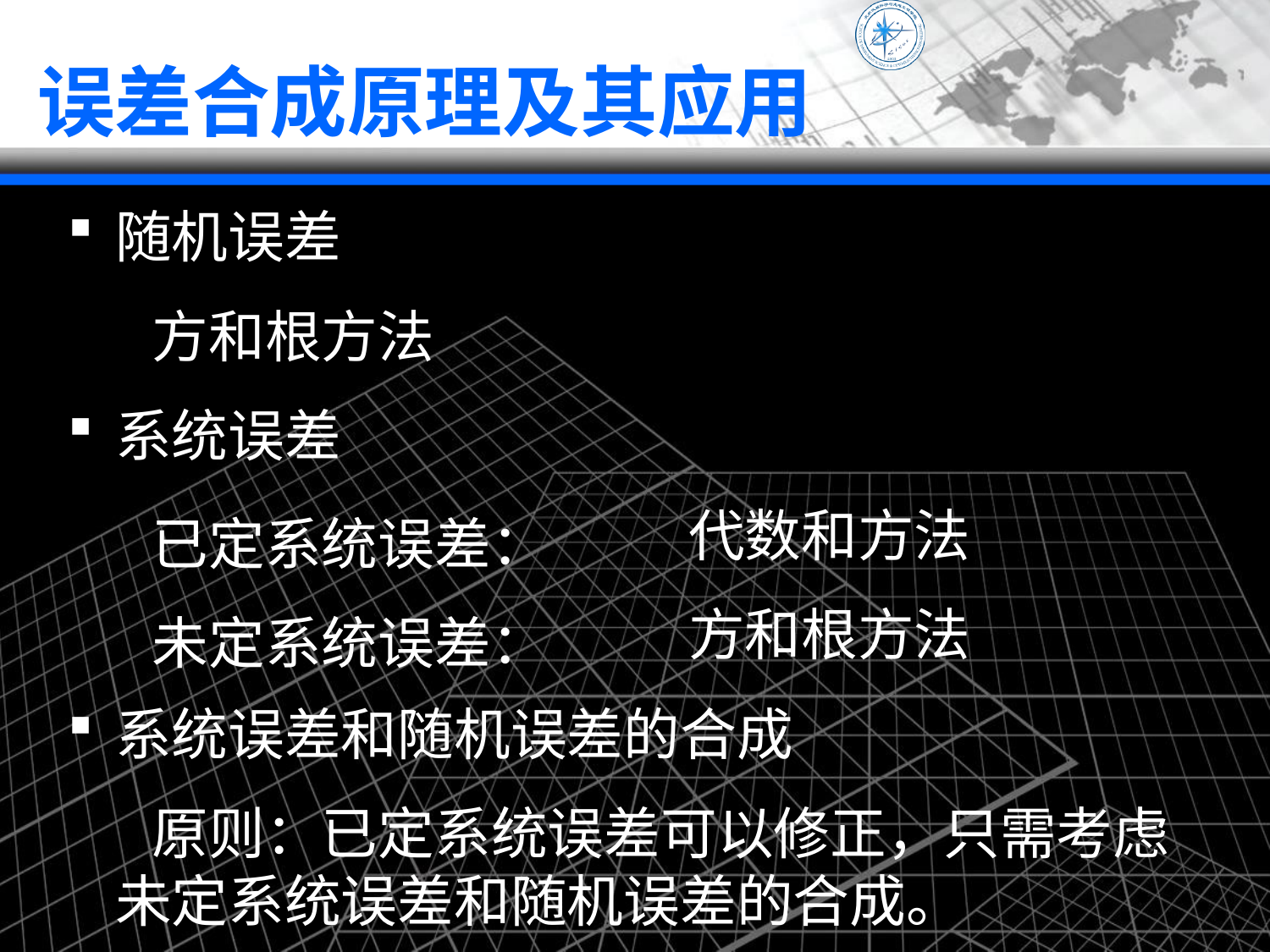

# 误差合成原理及其应用
随机误差
方和根方法
系统误差
已定系统误差： 未定系统误差：
代数和方法 方和根方法
系统误差和随机误差的合成
原则：已定系统误差可以修正，只需考虑 未定系统误差和随机误差的合成。